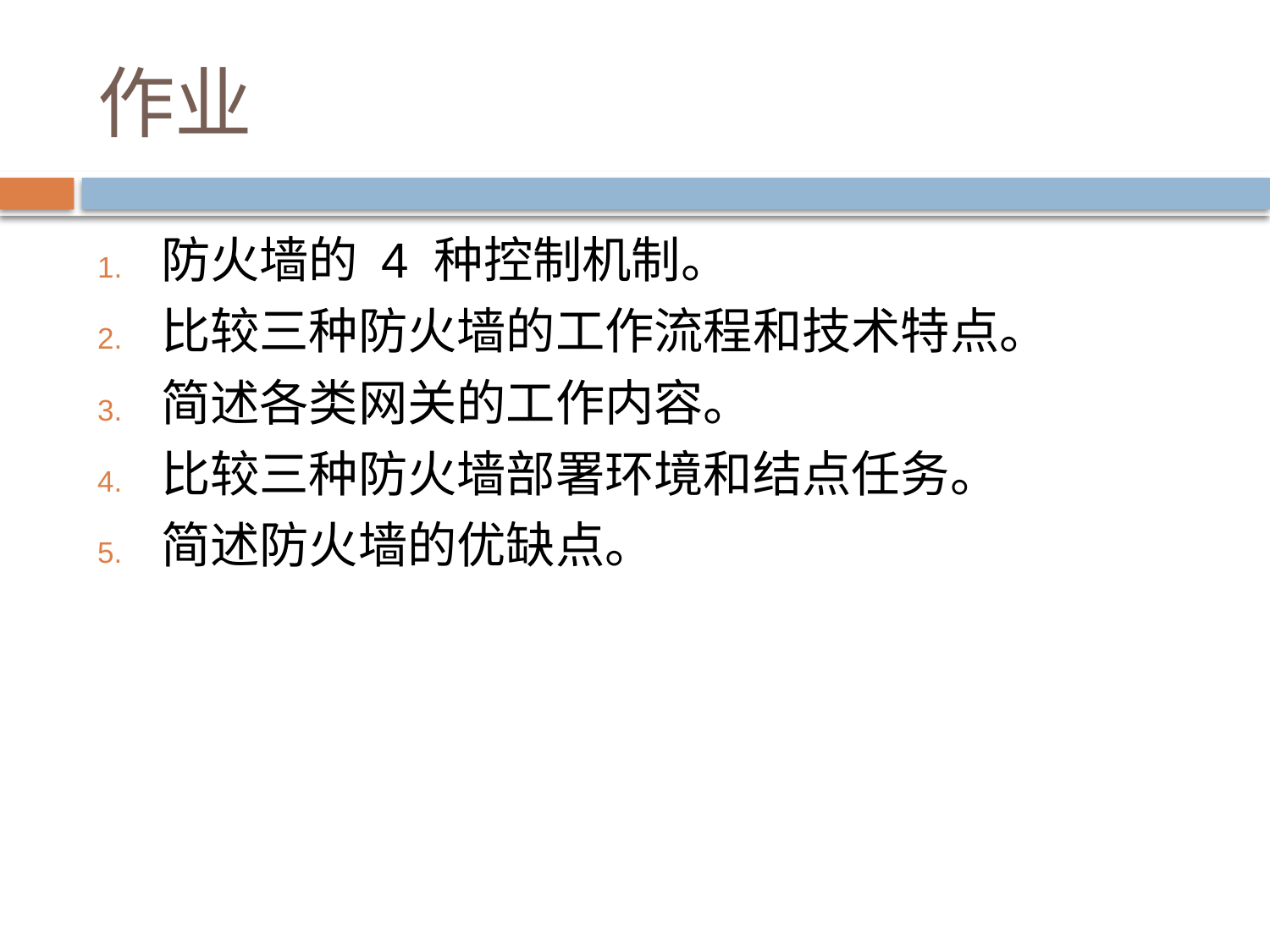

# 作业
防火墙的 4 种控制机制。
比较三种防火墙的工作流程和技术特点。
简述各类网关的工作内容。
比较三种防火墙部署环境和结点任务。
简述防火墙的优缺点。